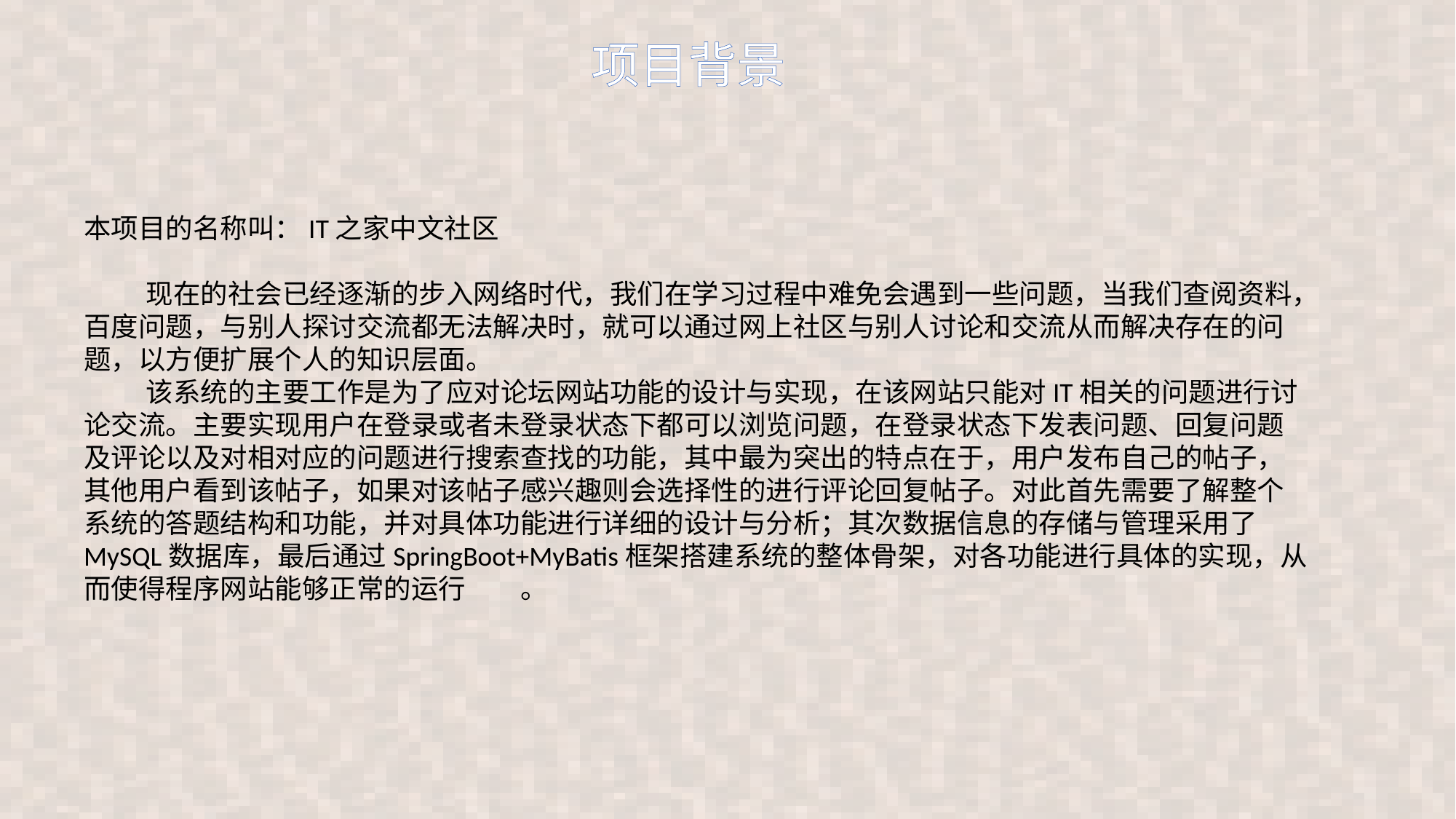

项目背景
本项目的名称叫：IT之家中文社区

         现在的社会已经逐渐的步入网络时代，我们在学习过程中难免会遇到一些问题，当我们查阅资料，百度问题，与别人探讨交流都无法解决时，就可以通过网上社区与别人讨论和交流从而解决存在的问题，以方便扩展个人的知识层面。
         该系统的主要工作是为了应对论坛网站功能的设计与实现，在该网站只能对IT相关的问题进行讨论交流。主要实现用户在登录或者未登录状态下都可以浏览问题，在登录状态下发表问题、回复问题及评论以及对相对应的问题进行搜索查找的功能，其中最为突出的特点在于，用户发布自己的帖子，其他用户看到该帖子，如果对该帖子感兴趣则会选择性的进行评论回复帖子。对此首先需要了解整个系统的答题结构和功能，并对具体功能进行详细的设计与分析；其次数据信息的存储与管理采用了MySQL数据库，最后通过SpringBoot+MyBatis框架搭建系统的整体骨架，对各功能进行具体的实现，从而使得程序网站能够正常的运行	。